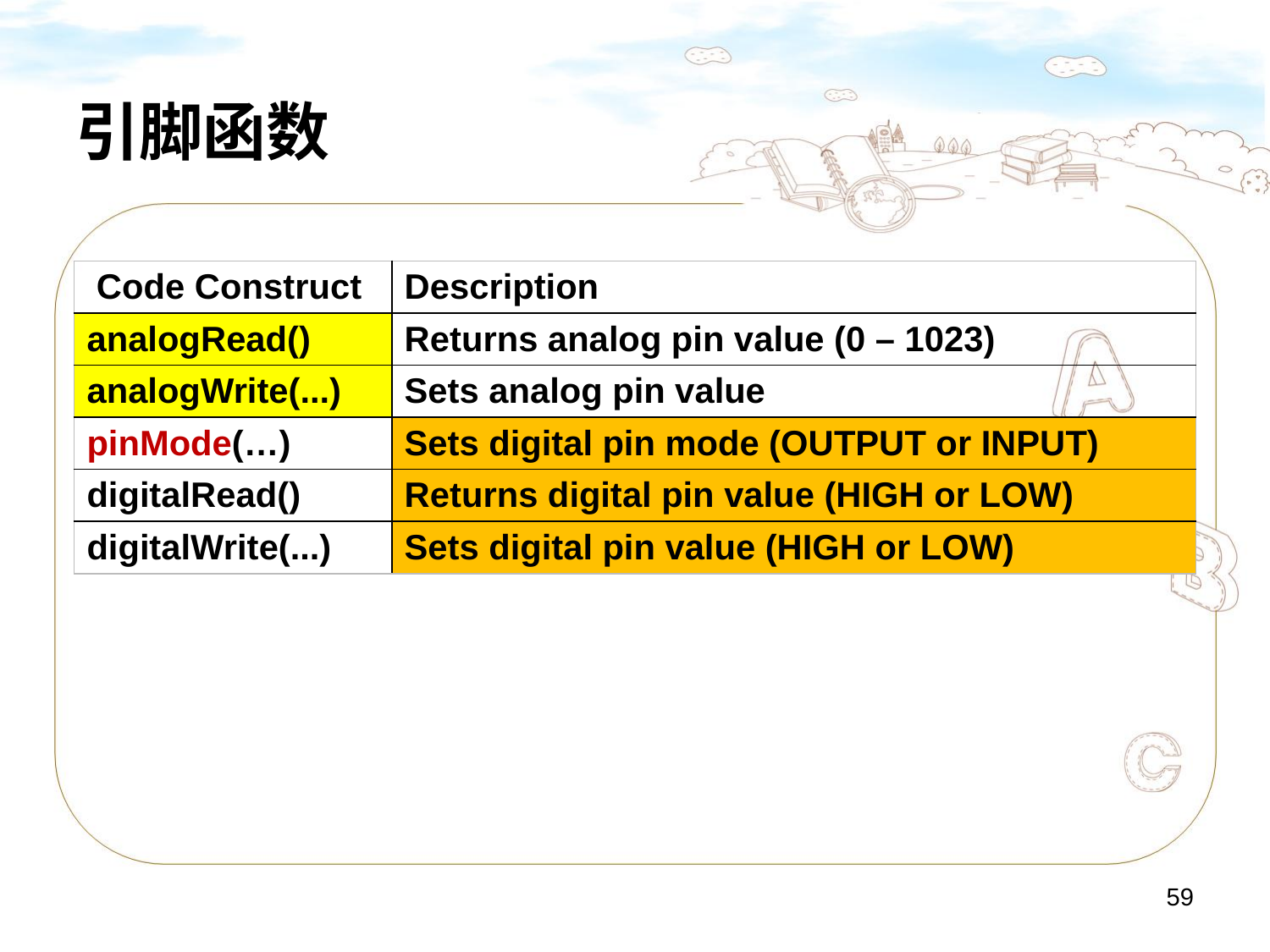

# 引脚函数
| Code Construct | Description |
| --- | --- |
| analogRead() | Returns analog pin value (0 – 1023) |
| analogWrite(...) | Sets analog pin value |
| pinMode(…) | Sets digital pin mode (OUTPUT or INPUT) |
| digitalRead() | Returns digital pin value (HIGH or LOW) |
| digitalWrite(...) | Sets digital pin value (HIGH or LOW) |

59